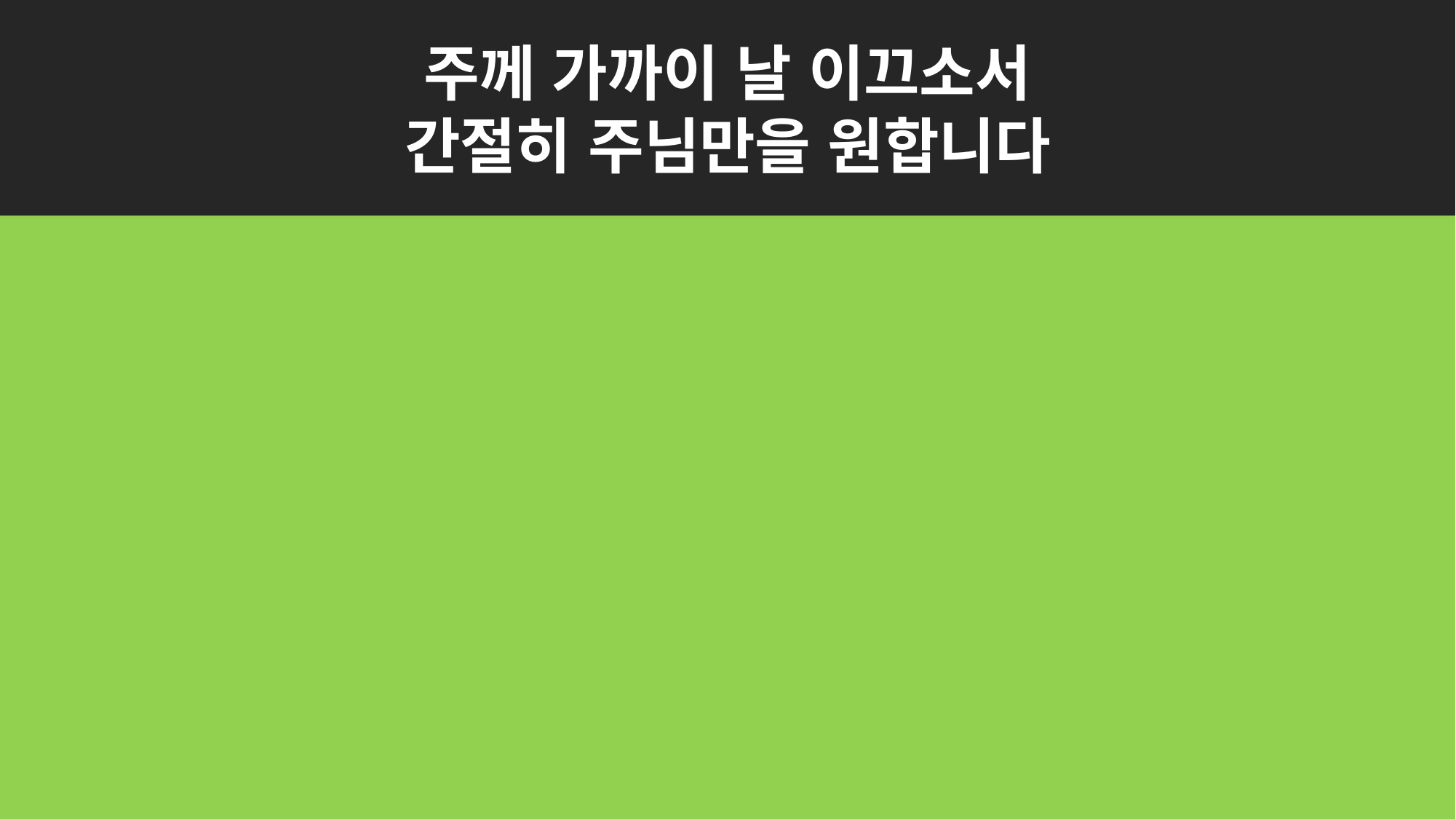

주께 가까이 날 이끄소서
간절히 주님만을 원합니다